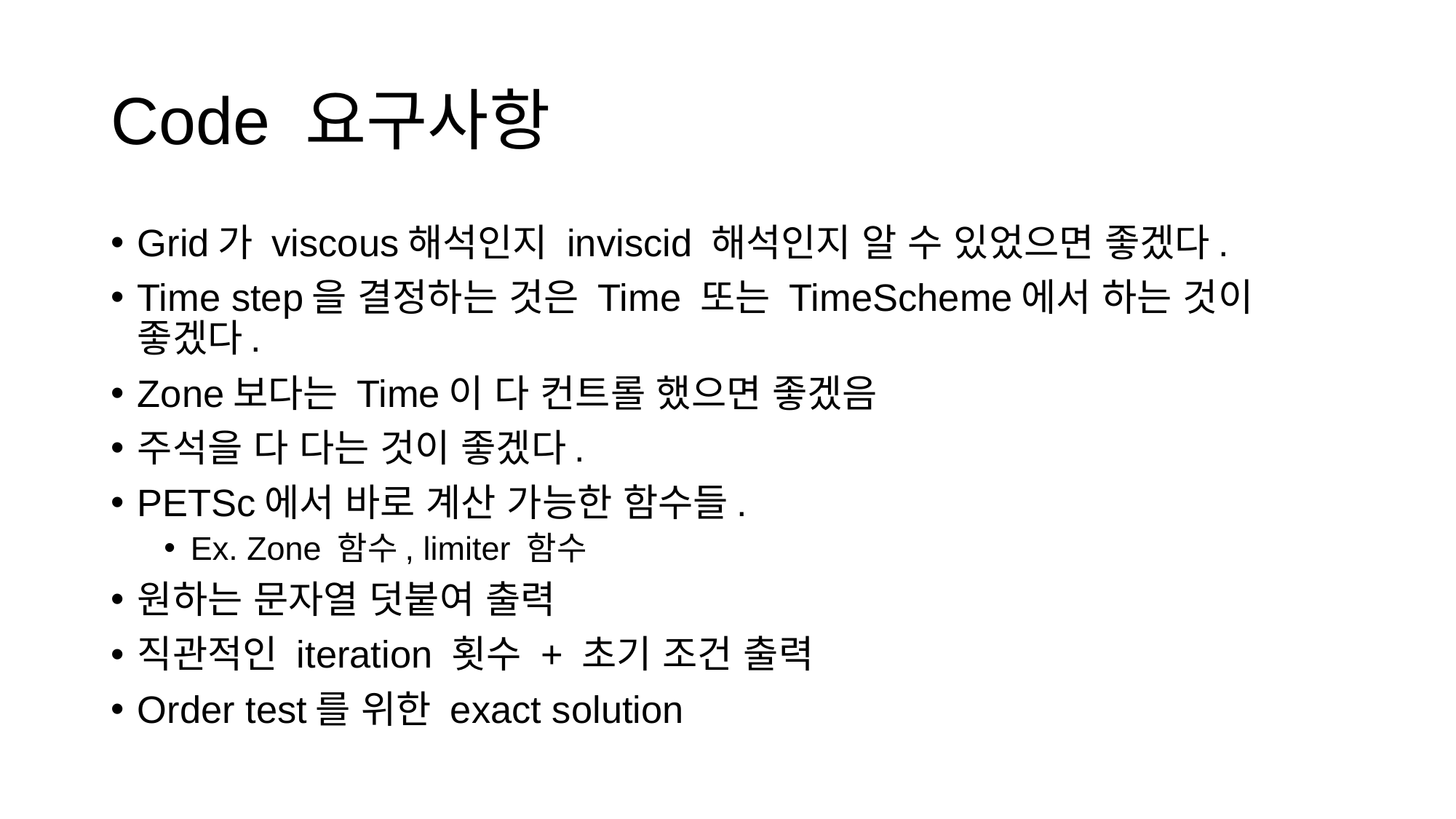

# Code 요구사항
Grid가 viscous해석인지 inviscid 해석인지 알 수 있었으면 좋겠다.
Time step을 결정하는 것은 Time 또는 TimeScheme에서 하는 것이 좋겠다.
Zone보다는 Time이 다 컨트롤 했으면 좋겠음
주석을 다 다는 것이 좋겠다.
PETSc에서 바로 계산 가능한 함수들.
Ex. Zone 함수, limiter 함수
원하는 문자열 덧붙여 출력
직관적인 iteration 횟수 + 초기 조건 출력
Order test를 위한 exact solution